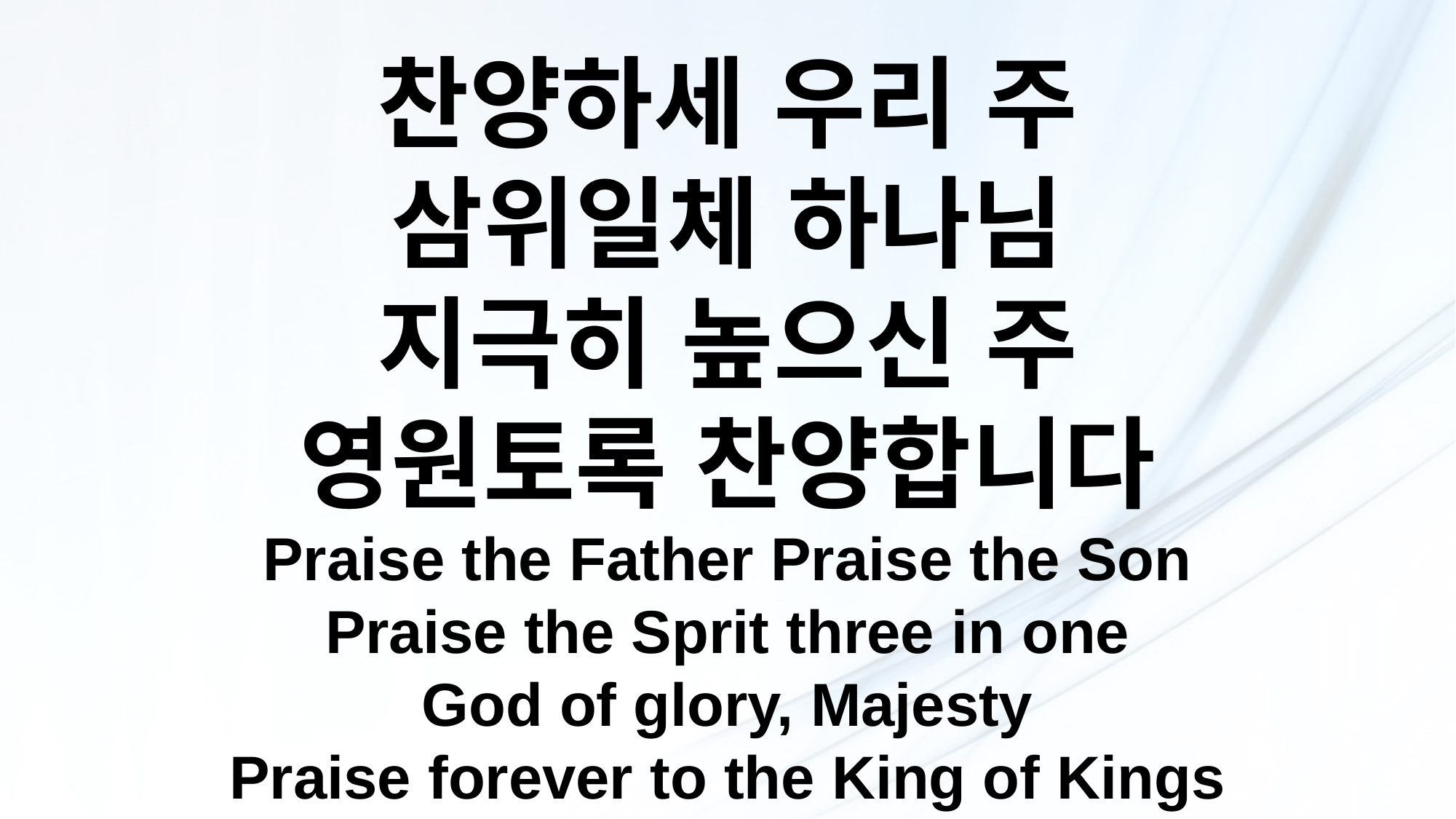

찬양하세 우리 주
삼위일체 하나님
지극히 높으신 주
영원토록 찬양합니다
Praise the Father Praise the Son
Praise the Sprit three in one
God of glory, Majesty
Praise forever to the King of Kings